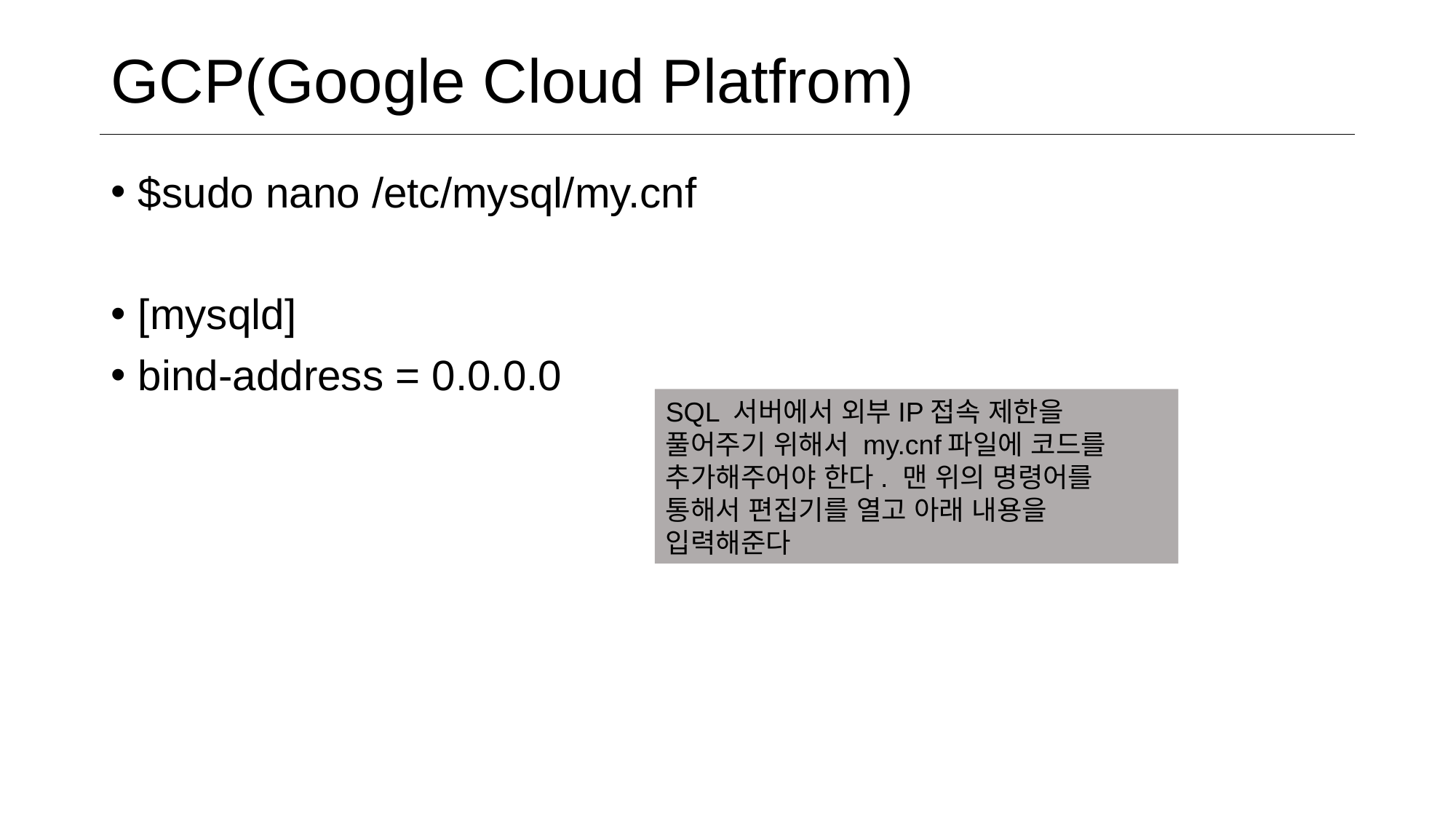

# GCP(Google Cloud Platfrom)
$sudo nano /etc/mysql/my.cnf

[mysqld]
bind-address = 0.0.0.0

SQL 서버에서 외부IP접속 제한을 풀어주기 위해서 my.cnf파일에 코드를 추가해주어야 한다. 맨 위의 명령어를 통해서 편집기를 열고 아래 내용을 입력해준다